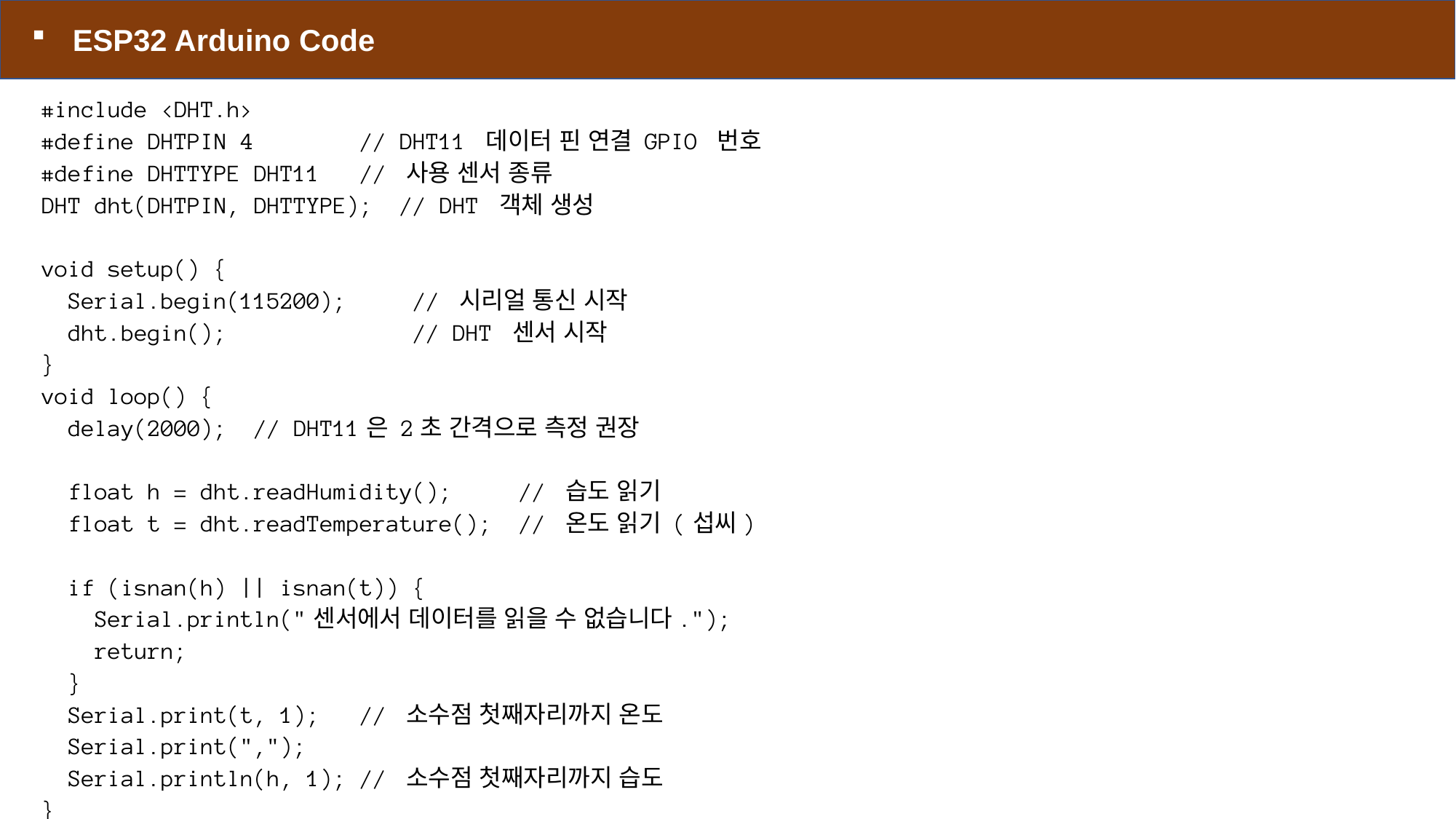

ESP32 Arduino Code
#include <DHT.h>
#define DHTPIN 4        // DHT11 데이터 핀 연결 GPIO 번호
#define DHTTYPE DHT11   // 사용 센서 종류
DHT dht(DHTPIN, DHTTYPE);  // DHT 객체 생성

void setup() {
  Serial.begin(115200);     // 시리얼 통신 시작
  dht.begin();              // DHT 센서 시작
}
void loop() {
  delay(2000);  // DHT11은 2초 간격으로 측정 권장

  float h = dht.readHumidity();     // 습도 읽기
  float t = dht.readTemperature();  // 온도 읽기 (섭씨)

  if (isnan(h) || isnan(t)) {
    Serial.println("센서에서 데이터를 읽을 수 없습니다.");
    return;
  }
  Serial.print(t, 1);   // 소수점 첫째자리까지 온도
  Serial.print(",");
  Serial.println(h, 1); // 소수점 첫째자리까지 습도
}